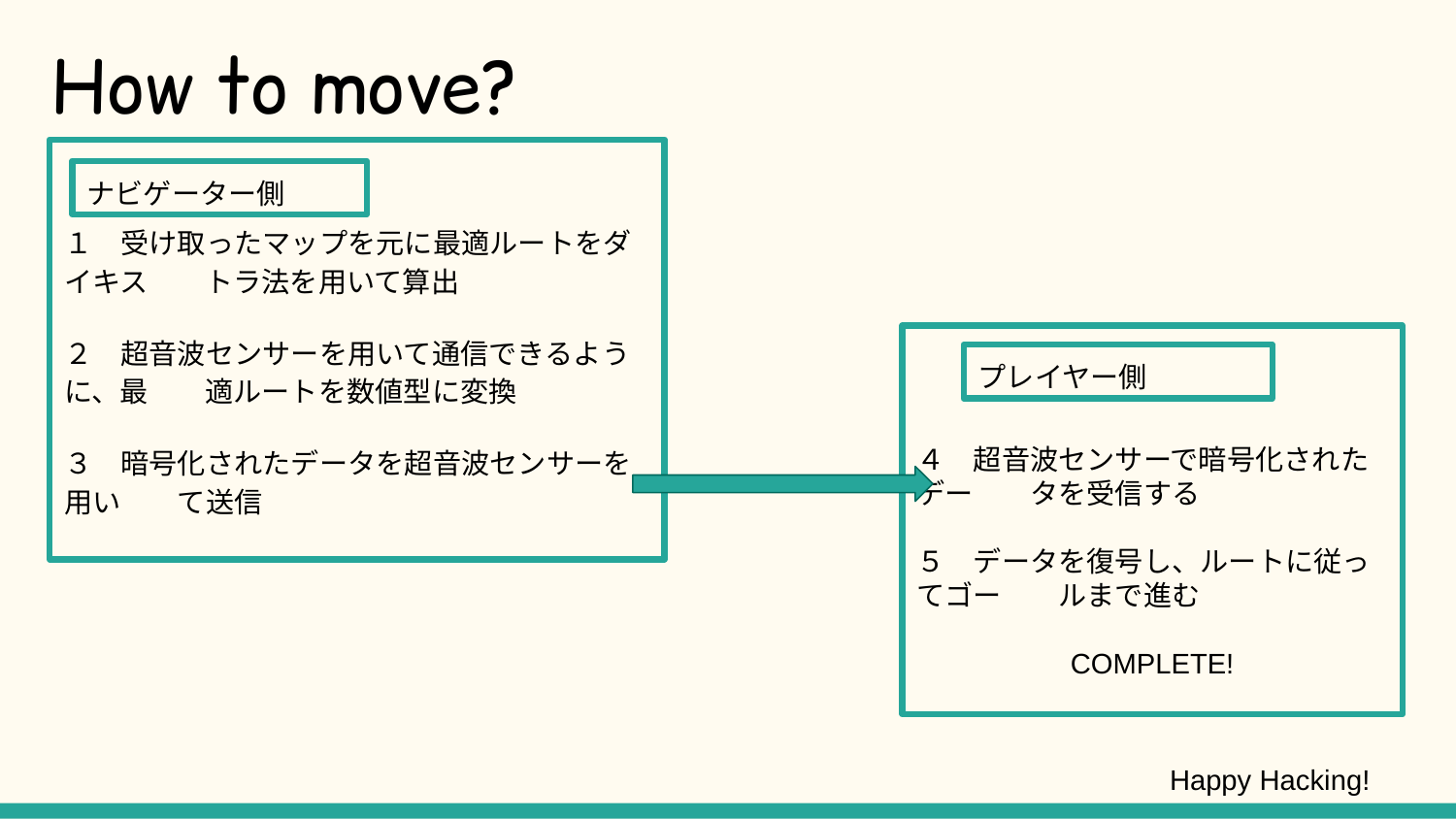

# How to move?

１　受け取ったマップを元に最適ルートをダイキス　　トラ法を用いて算出
２　超音波センサーを用いて通信できるように、最　　適ルートを数値型に変換
３　暗号化されたデータを超音波センサーを用い　　て送信
ナビゲーター側

４　超音波センサーで暗号化されたデー　　タを受信する

５　データを復号し、ルートに従ってゴー　　ルまで進む

COMPLETE!
プレイヤー側

Happy Hacking!